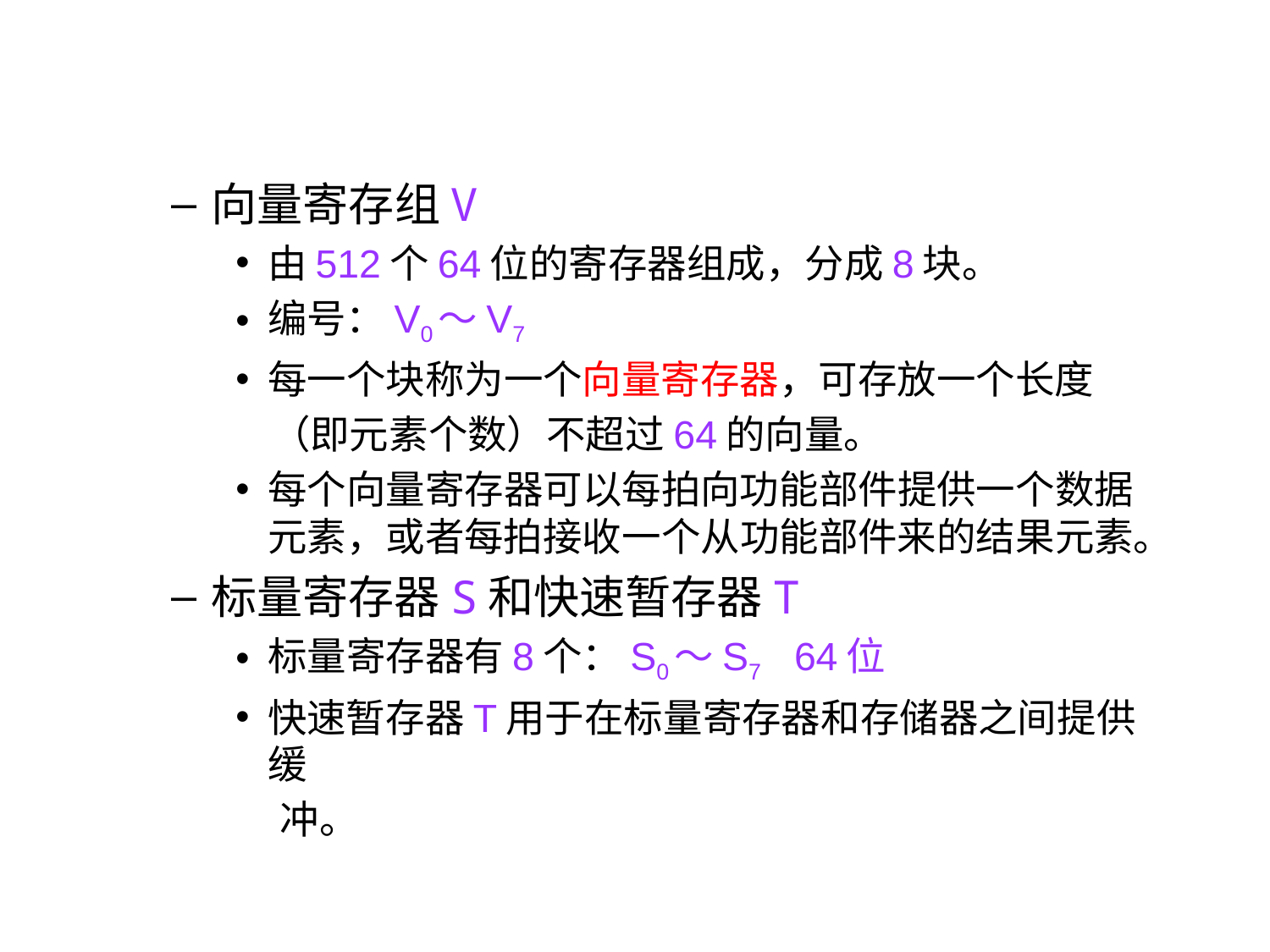

向量寄存组V
由512个64位的寄存器组成，分成8块。
编号：V0～V7
每一个块称为一个向量寄存器，可存放一个长度
   （即元素个数）不超过64的向量。
每个向量寄存器可以每拍向功能部件提供一个数据元素，或者每拍接收一个从功能部件来的结果元素。
标量寄存器S和快速暂存器T
标量寄存器有8个：S0～S7   64位
快速暂存器T用于在标量寄存器和存储器之间提供缓
    冲。